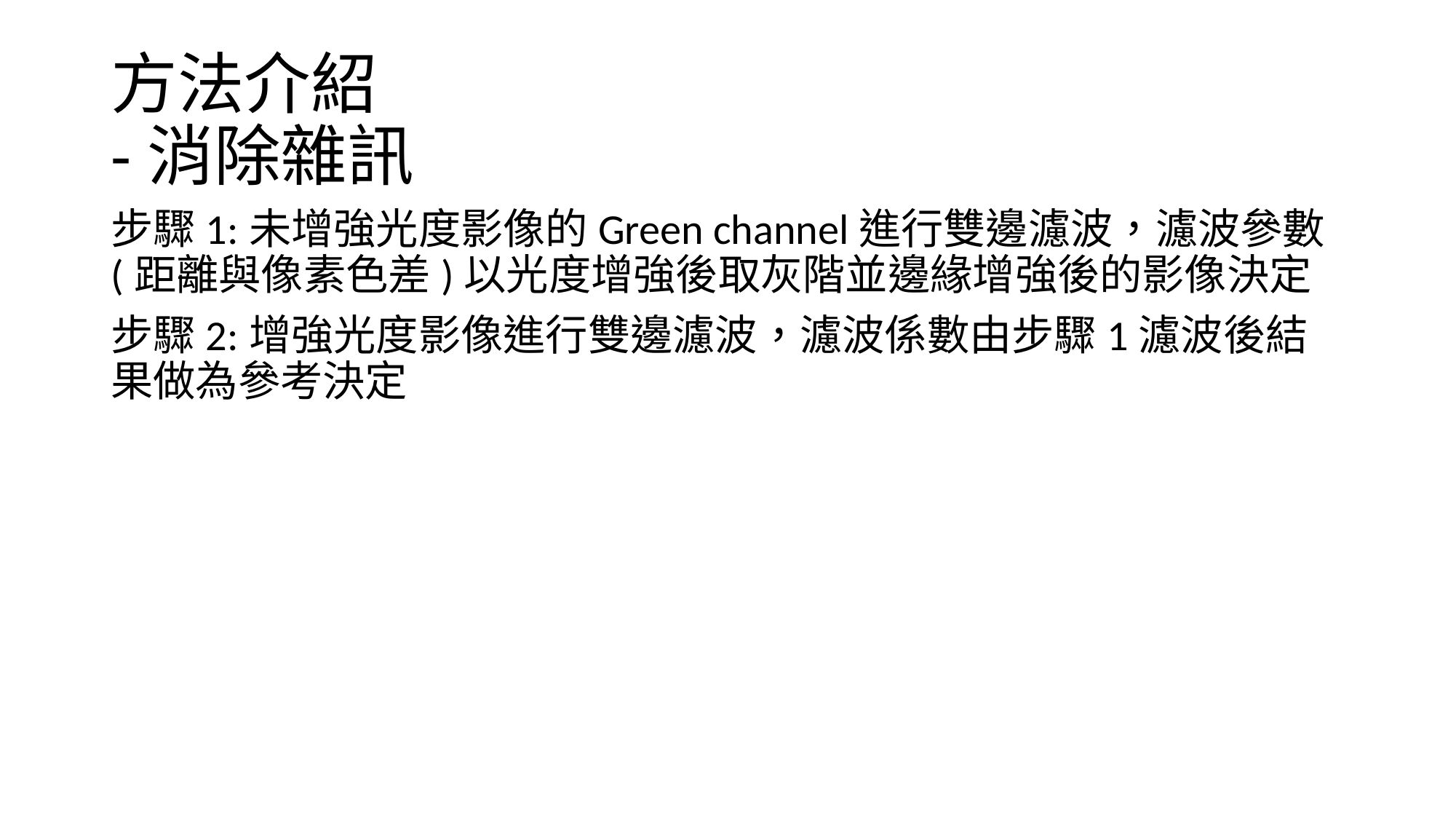

# 方法介紹 -消除雜訊
步驟1:未增強光度影像的Green channel進行雙邊濾波，濾波參數(距離與像素色差)以光度增強後取灰階並邊緣增強後的影像決定
步驟2:增強光度影像進行雙邊濾波，濾波係數由步驟1濾波後結果做為參考決定